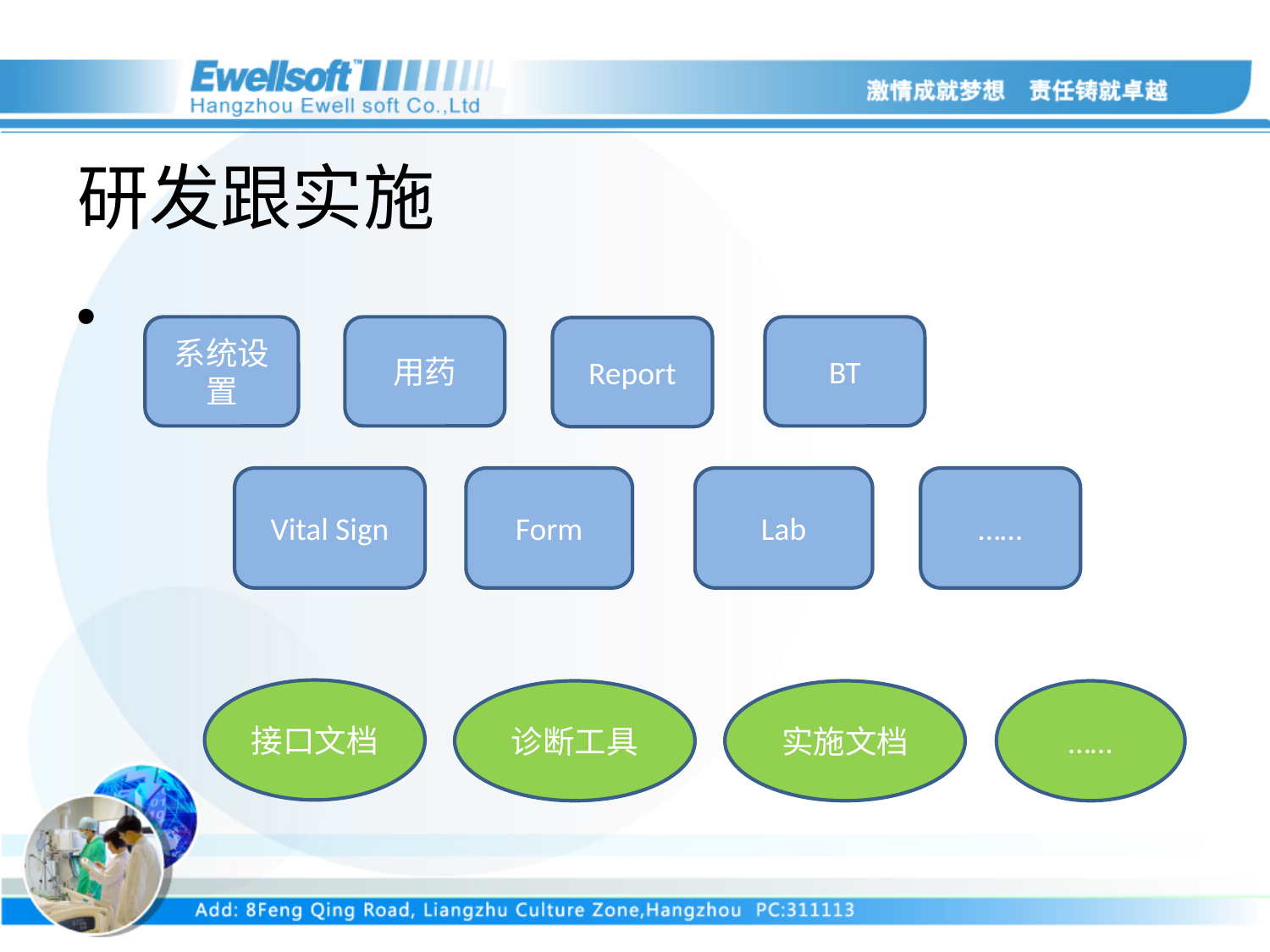

# 研发跟实施

系统设置
用药
BT
Report
Vital Sign
Form
Lab
……
接口文档
诊断工具
实施文档
……